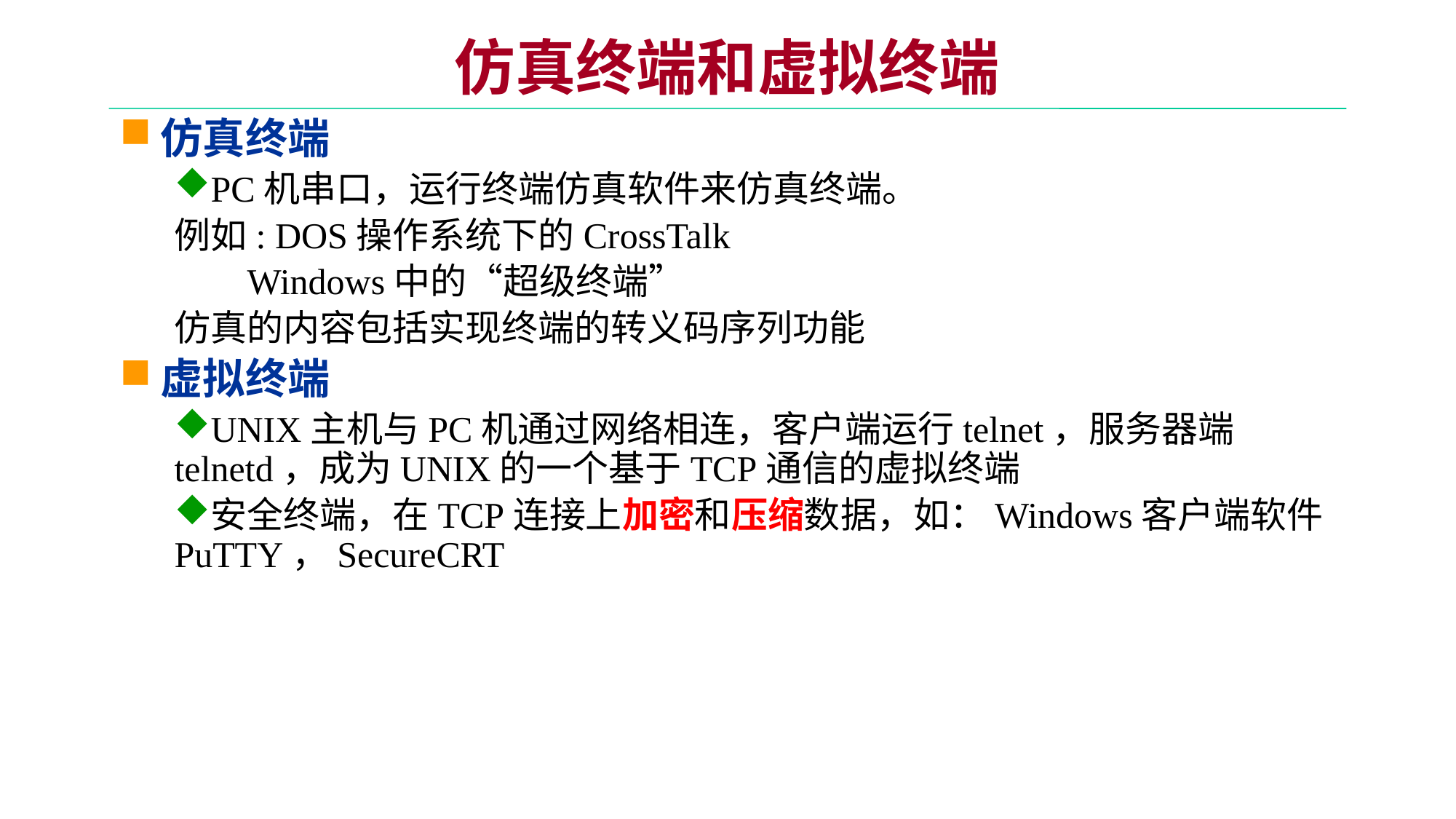

# 仿真终端和虚拟终端
仿真终端
PC机串口，运行终端仿真软件来仿真终端。
例如: DOS操作系统下的CrossTalk
        Windows中的“超级终端”
仿真的内容包括实现终端的转义码序列功能
虚拟终端
UNIX主机与PC机通过网络相连，客户端运行telnet，服务器端telnetd，成为UNIX的一个基于TCP通信的虚拟终端
安全终端，在TCP连接上加密和压缩数据，如：Windows客户端软件PuTTY，SecureCRT